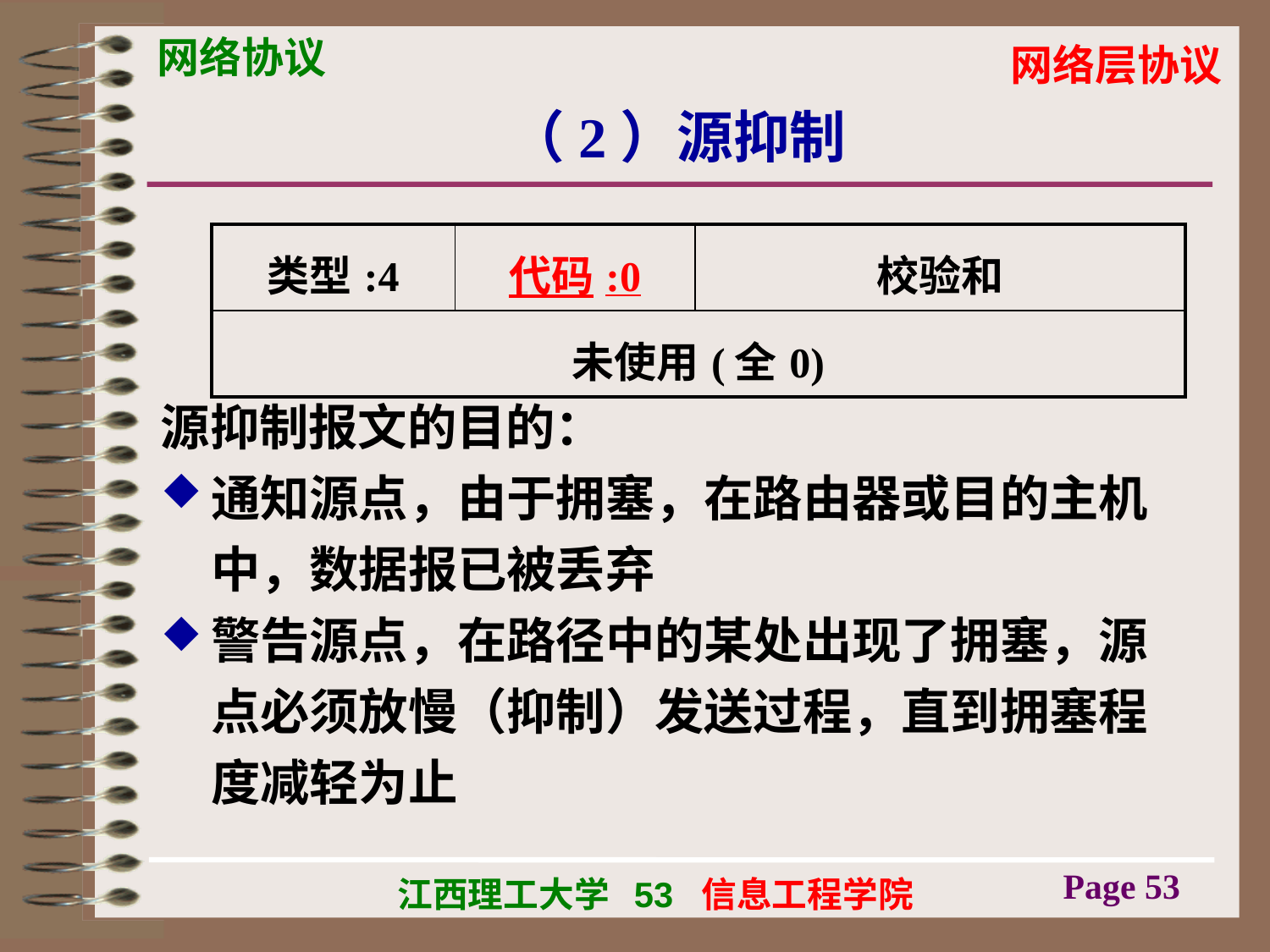

# （2）源抑制
| 类型:4 | 代码:0 | 校验和 |
| --- | --- | --- |
| 未使用(全0) |  |  |
源抑制报文的目的：
通知源点，由于拥塞，在路由器或目的主机中，数据报已被丢弃
警告源点，在路径中的某处出现了拥塞，源点必须放慢（抑制）发送过程，直到拥塞程度减轻为止
Page 53